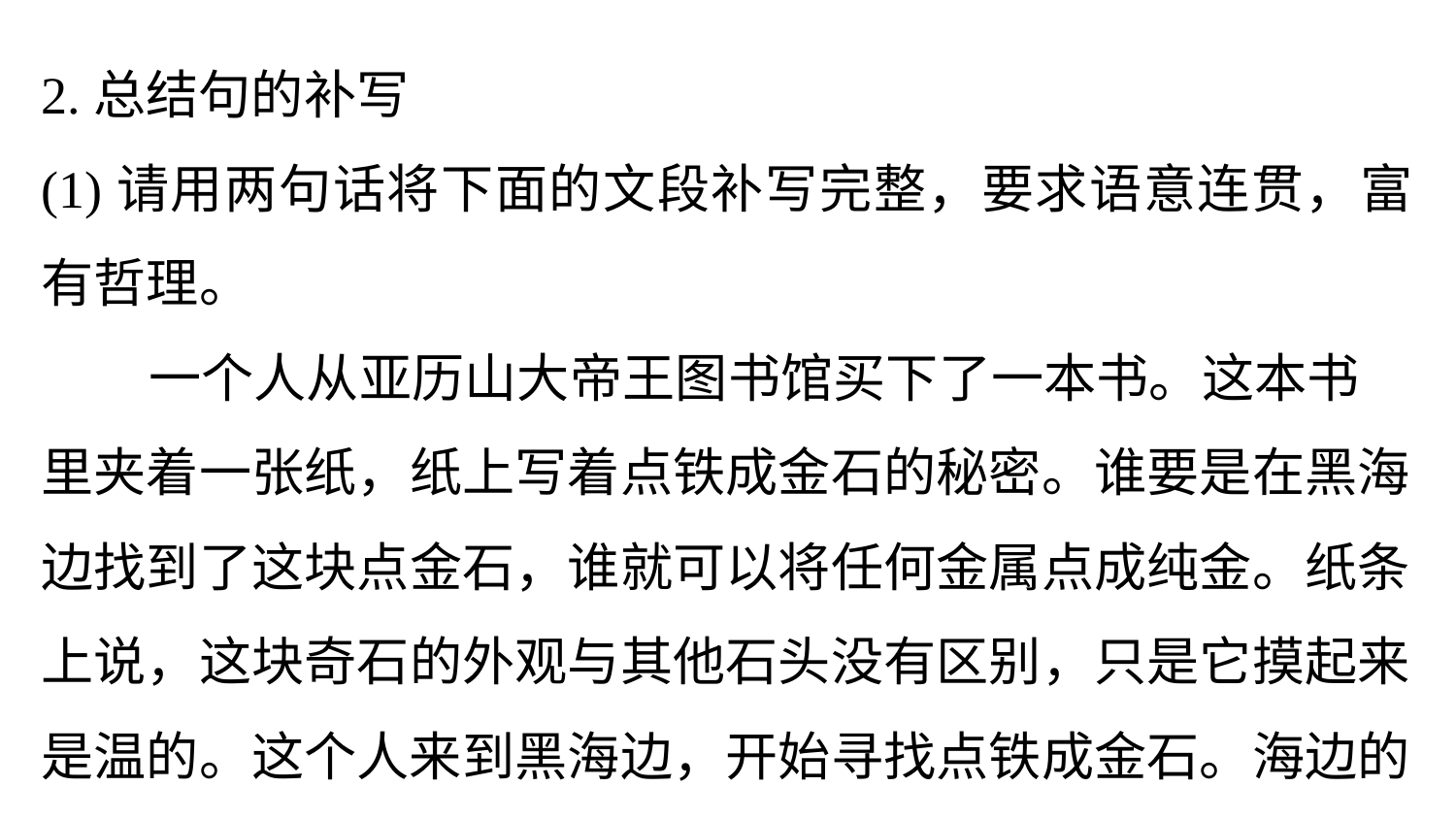

2.总结句的补写
(1)请用两句话将下面的文段补写完整，要求语意连贯，富有哲理。
        一个人从亚历山大帝王图书馆买下了一本书。这本书里夹着一张纸，纸上写着点铁成金石的秘密。谁要是在黑海边找到了这块点金石，谁就可以将任何金属点成纯金。纸条上说，这块奇石的外观与其他石头没有区别，只是它摸起来是温的。这个人来到黑海边，开始寻找点铁成金石。海边的